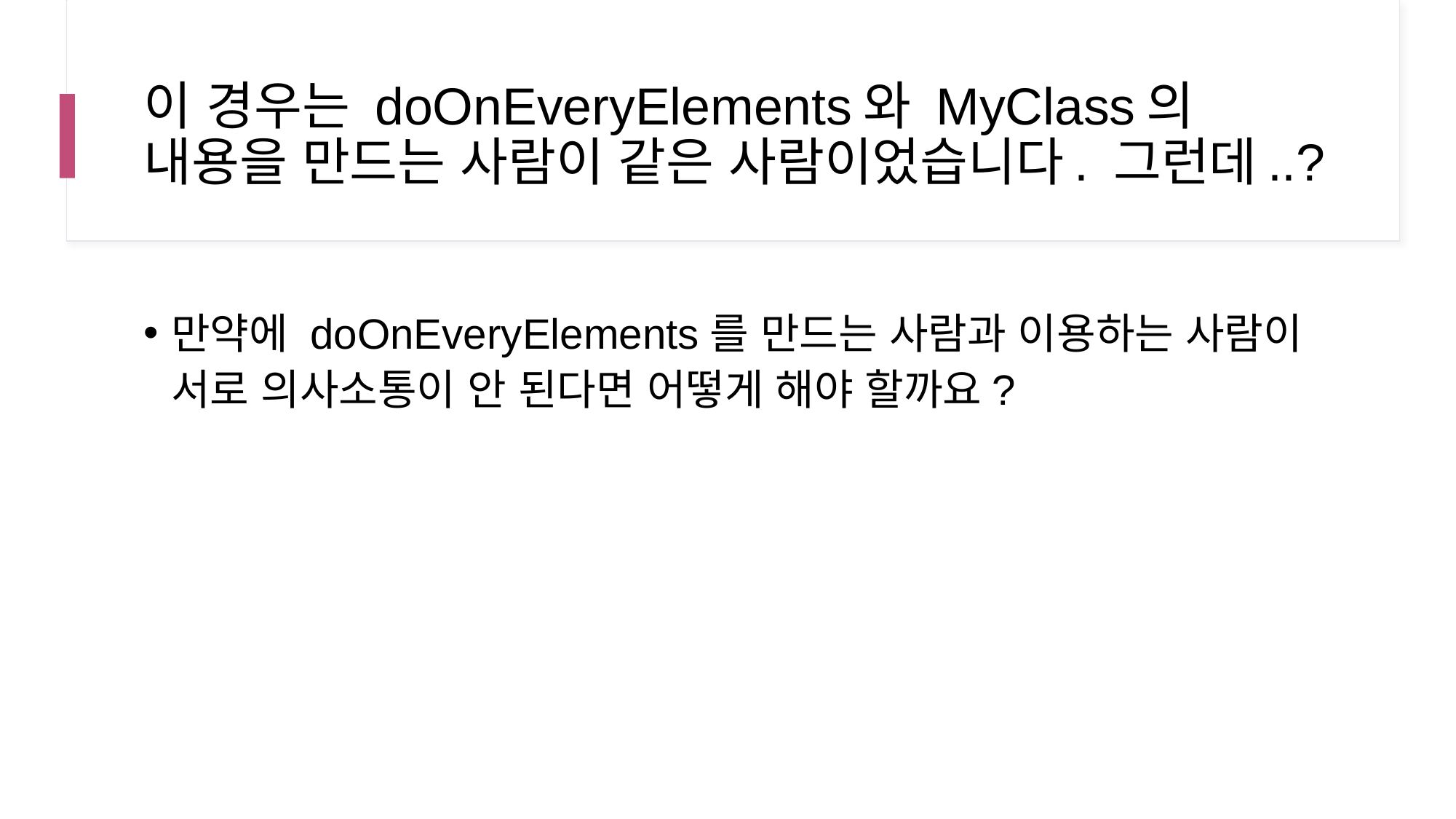

# 이 경우는 doOnEveryElements와 MyClass의 내용을 만드는 사람이 같은 사람이었습니다. 그런데..?
만약에 doOnEveryElements를 만드는 사람과 이용하는 사람이 서로 의사소통이 안 된다면 어떻게 해야 할까요?